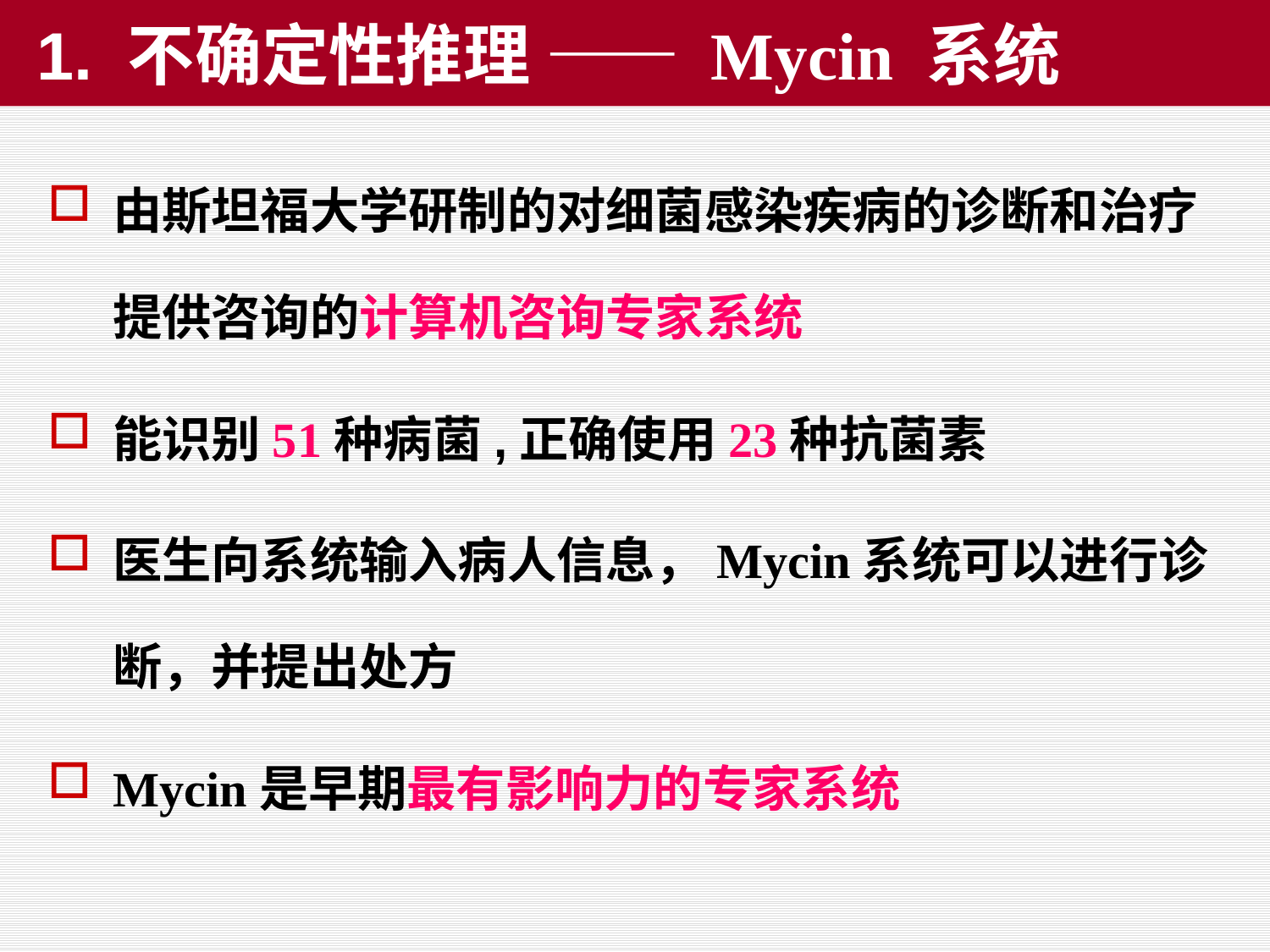

# 1. 不确定性推理 —— Mycin 系统
由斯坦福大学研制的对细菌感染疾病的诊断和治疗提供咨询的计算机咨询专家系统
能识别51种病菌,正确使用23种抗菌素
医生向系统输入病人信息，Mycin系统可以进行诊断，并提出处方
Mycin是早期最有影响力的专家系统